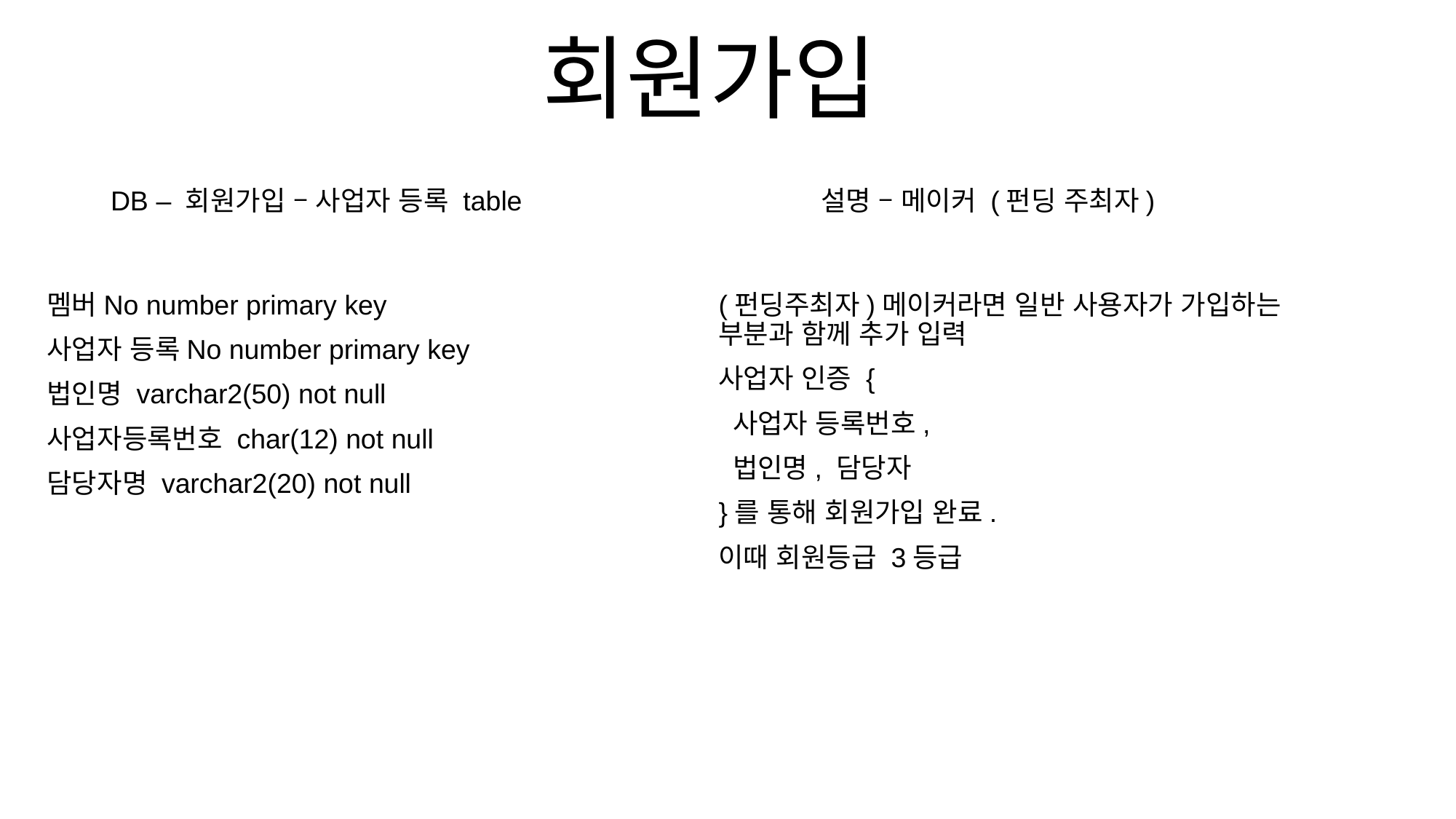

# 회원가입
DB – 회원가입 – 사업자 등록 table
설명 – 메이커 (펀딩 주최자)
멤버No number primary key
사업자 등록No number primary key
법인명 varchar2(50) not null
사업자등록번호 char(12) not null
담당자명 varchar2(20) not null
(펀딩주최자)메이커라면 일반 사용자가 가입하는 부분과 함께 추가 입력
사업자 인증 {
 사업자 등록번호,
 법인명, 담당자
}를 통해 회원가입 완료.
이때 회원등급 3등급